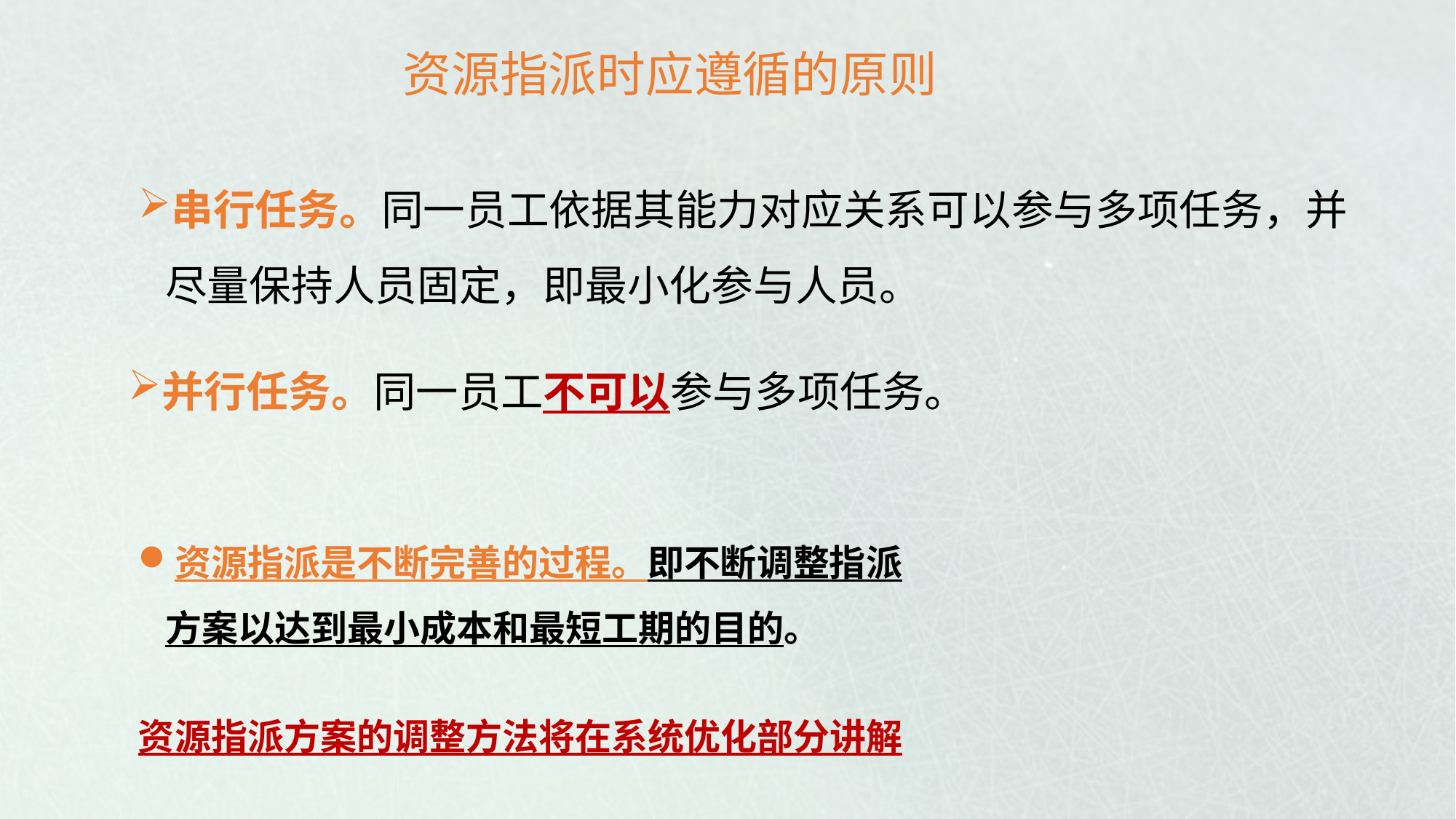

# 资源指派时应遵循的原则
串行任务。同一员工依据其能力对应关系可以参与多项任务，并尽量保持人员固定，即最小化参与人员。
并行任务。同一员工不可以参与多项任务。
资源指派是不断完善的过程。即不断调整指派方案以达到最小成本和最短工期的目的。
资源指派方案的调整方法将在系统优化部分讲解